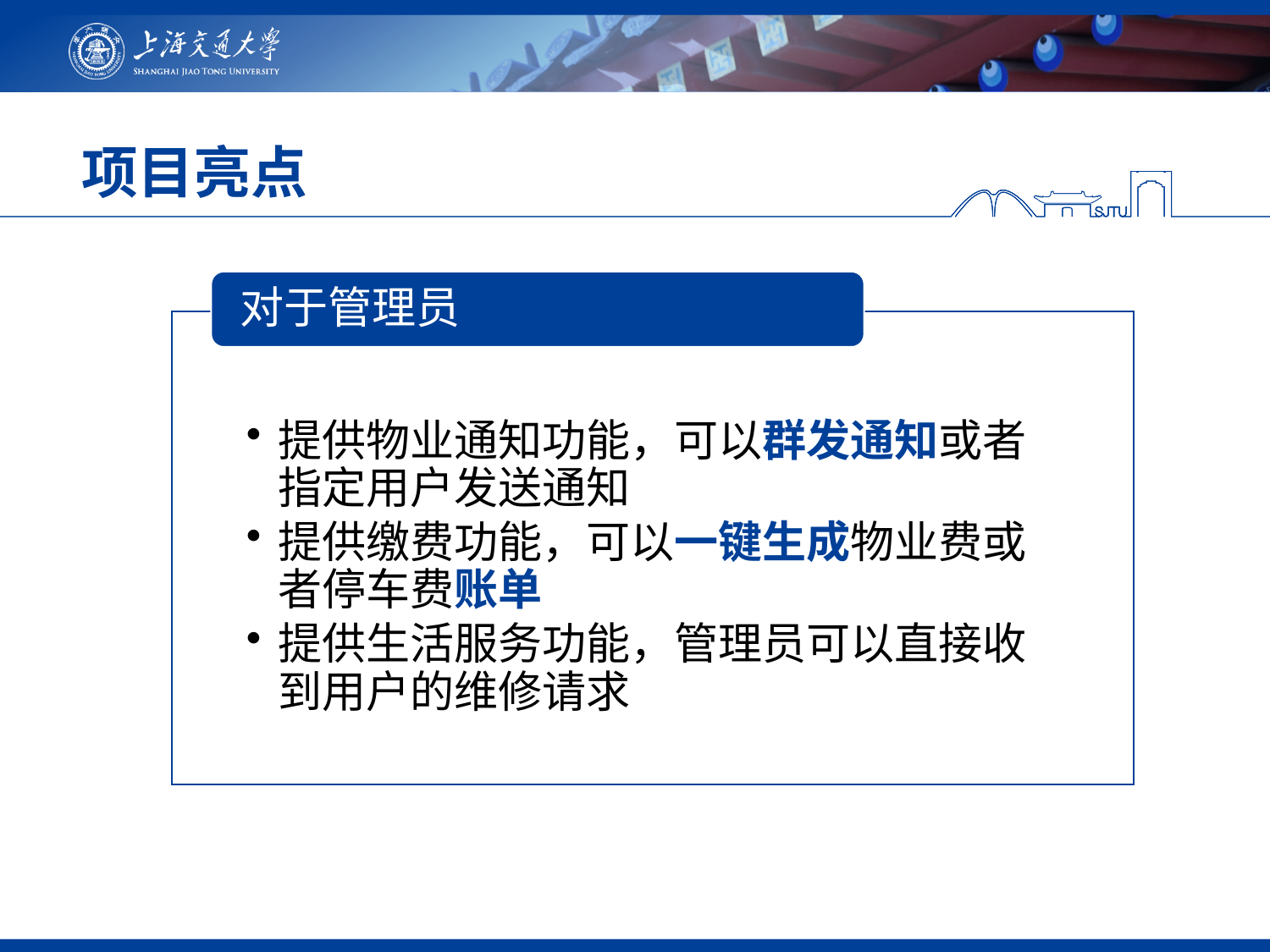

# 项目亮点
提供物业通知功能，可以群发通知或者指定用户发送通知
提供缴费功能，可以一键生成物业费或者停车费账单
提供生活服务功能，管理员可以直接收到用户的维修请求
对于管理员